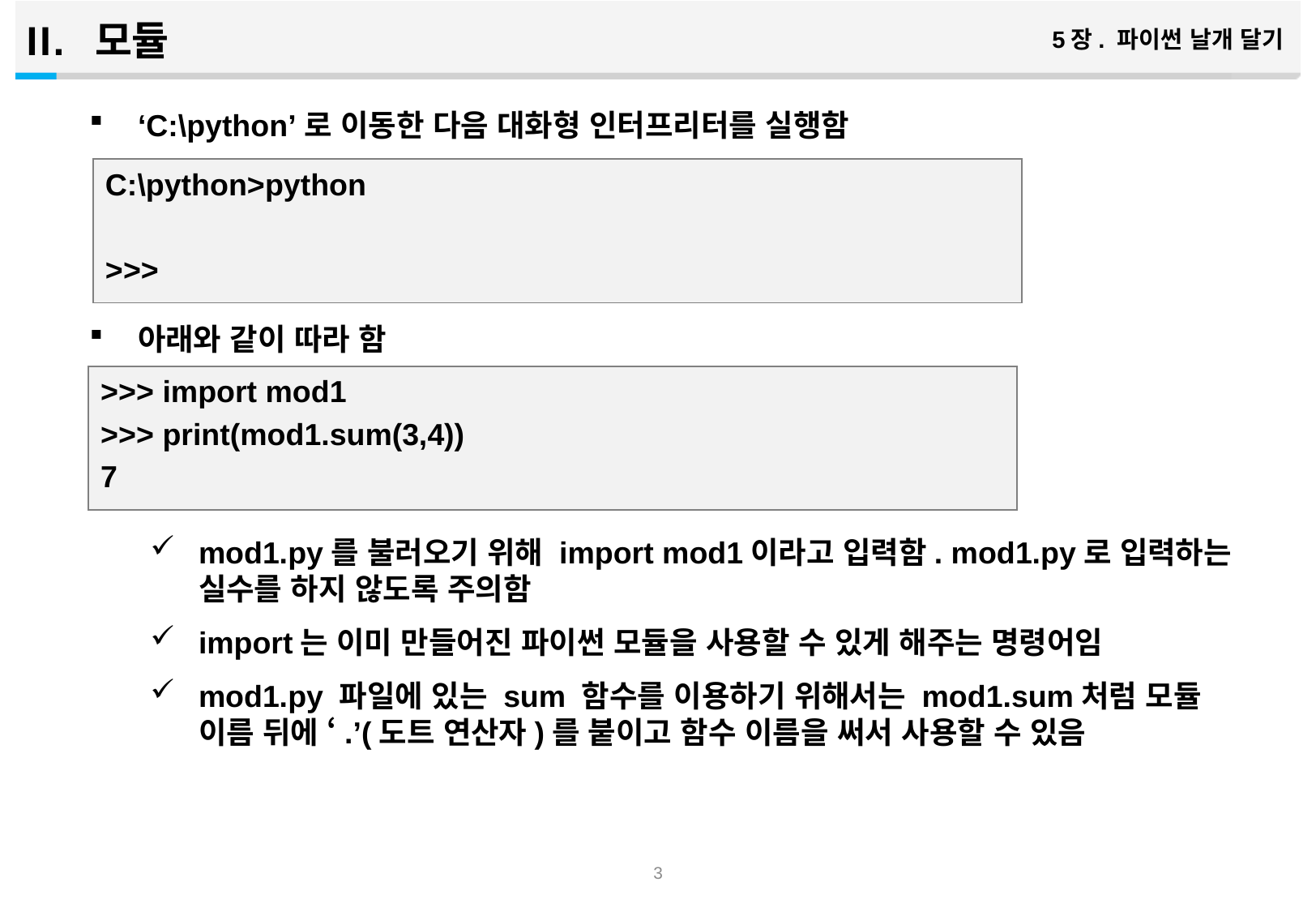

모듈
5장. 파이썬 날개 달기
‘C:\python’로 이동한 다음 대화형 인터프리터를 실행함

아래와 같이 따라 함

mod1.py를 불러오기 위해 import mod1이라고 입력함. mod1.py로 입력하는 실수를 하지 않도록 주의함
import는 이미 만들어진 파이썬 모듈을 사용할 수 있게 해주는 명령어임
mod1.py 파일에 있는 sum 함수를 이용하기 위해서는 mod1.sum처럼 모듈       이름 뒤에 ‘.’(도트 연산자)를 붙이고 함수 이름을 써서 사용할 수 있음
C:\python>python

>>>
>>> import mod1
>>> print(mod1.sum(3,4))
7
3